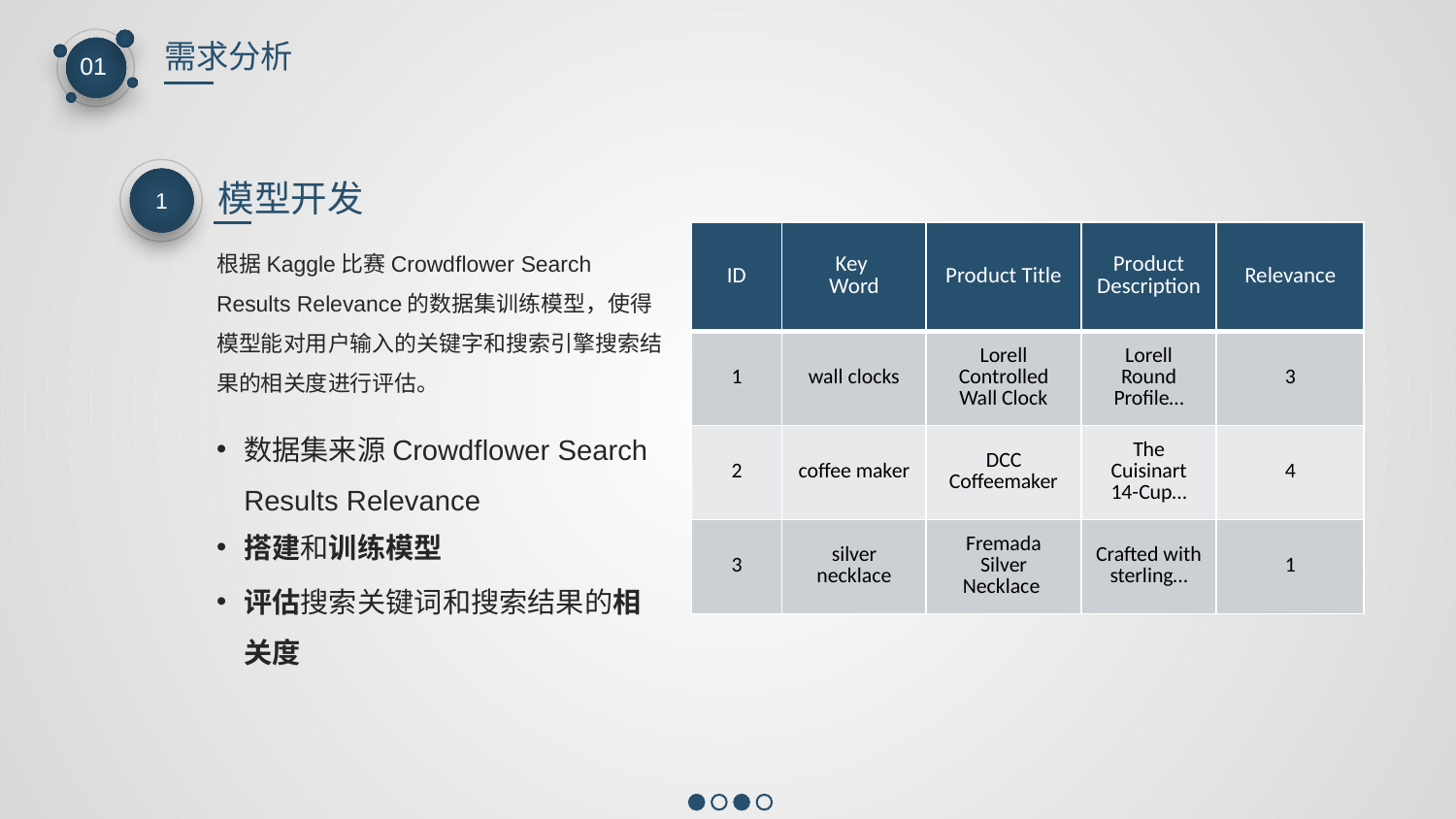

需求分析
01

1
模型开发
| ID | Key Word | Product Title | Product Description | Relevance |
| --- | --- | --- | --- | --- |
| 1 | wall clocks | Lorell Controlled Wall Clock | Lorell Round Profile… | 3 |
| 2 | coffee maker | DCC Coffeemaker | The Cuisinart 14-Cup… | 4 |
| 3 | silver necklace | Fremada Silver Necklace | Crafted with sterling… | 1 |
根据Kaggle比赛Crowdflower Search Results Relevance的数据集训练模型，使得模型能对用户输入的关键字和搜索引擎搜索结果的相关度进行评估。
数据集来源Crowdflower Search Results Relevance
搭建和训练模型
评估搜索关键词和搜索结果的相关度